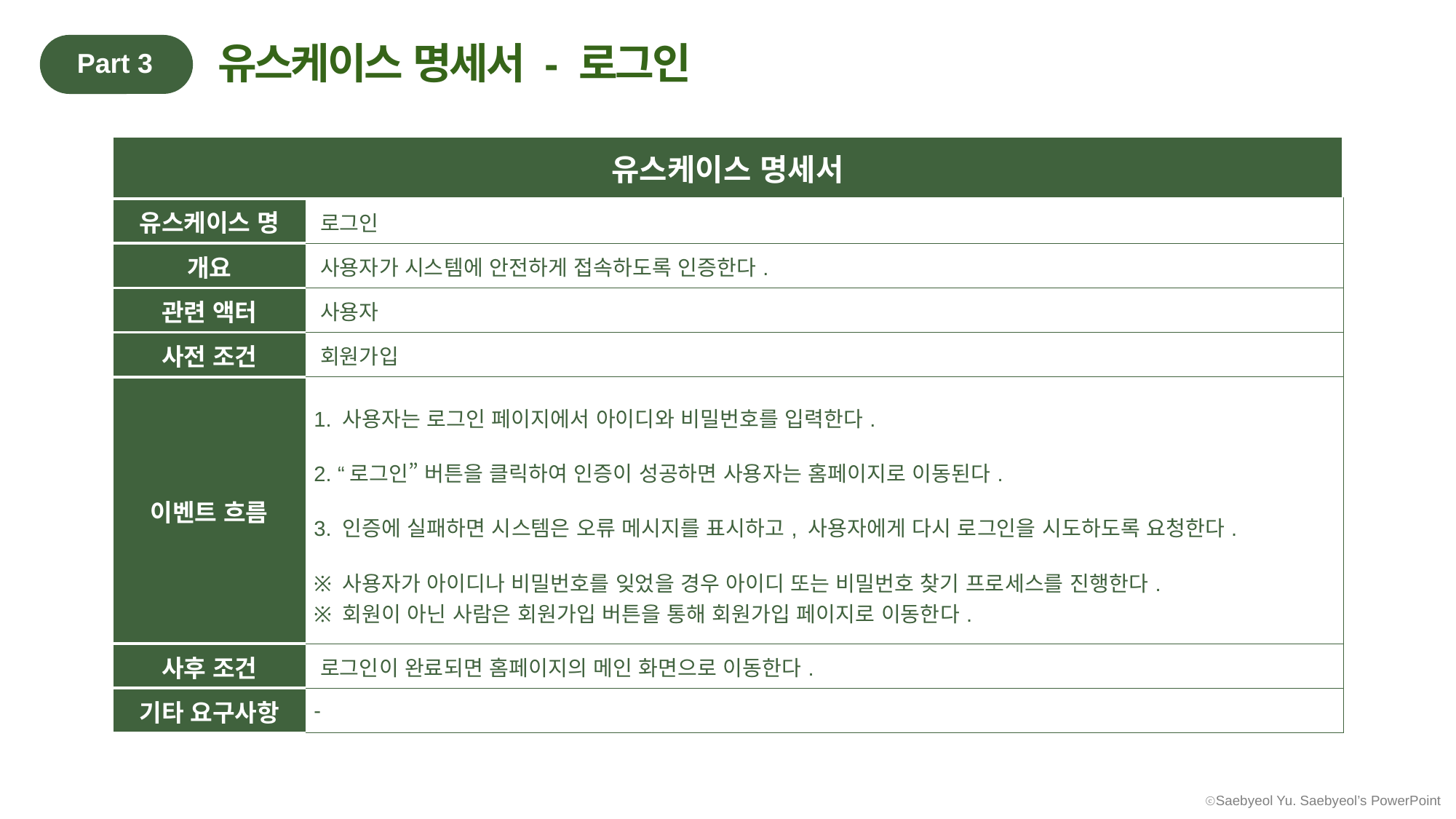

유스케이스 명세서 - 로그인

Part 3
| 유스케이스 명세서 |  |
| --- | --- |
| 유스케이스 명 | 로그인 |
| 개요 | 사용자가 시스템에 안전하게 접속하도록 인증한다. |
| 관련 액터 | 사용자 |
| 사전 조건 | 회원가입 |
| 이벤트 흐름 | 1. 사용자는 로그인 페이지에서 아이디와 비밀번호를 입력한다. 2. “로그인” 버튼을 클릭하여 인증이 성공하면 사용자는 홈페이지로 이동된다. 3. 인증에 실패하면 시스템은 오류 메시지를 표시하고, 사용자에게 다시 로그인을 시도하도록 요청한다. ※ 사용자가 아이디나 비밀번호를 잊었을 경우 아이디 또는 비밀번호 찾기 프로세스를 진행한다. ※ 회원이 아닌 사람은 회원가입 버튼을 통해 회원가입 페이지로 이동한다. |
| 사후 조건 | 로그인이 완료되면 홈페이지의 메인 화면으로 이동한다. |
| 기타 요구사항 | - |